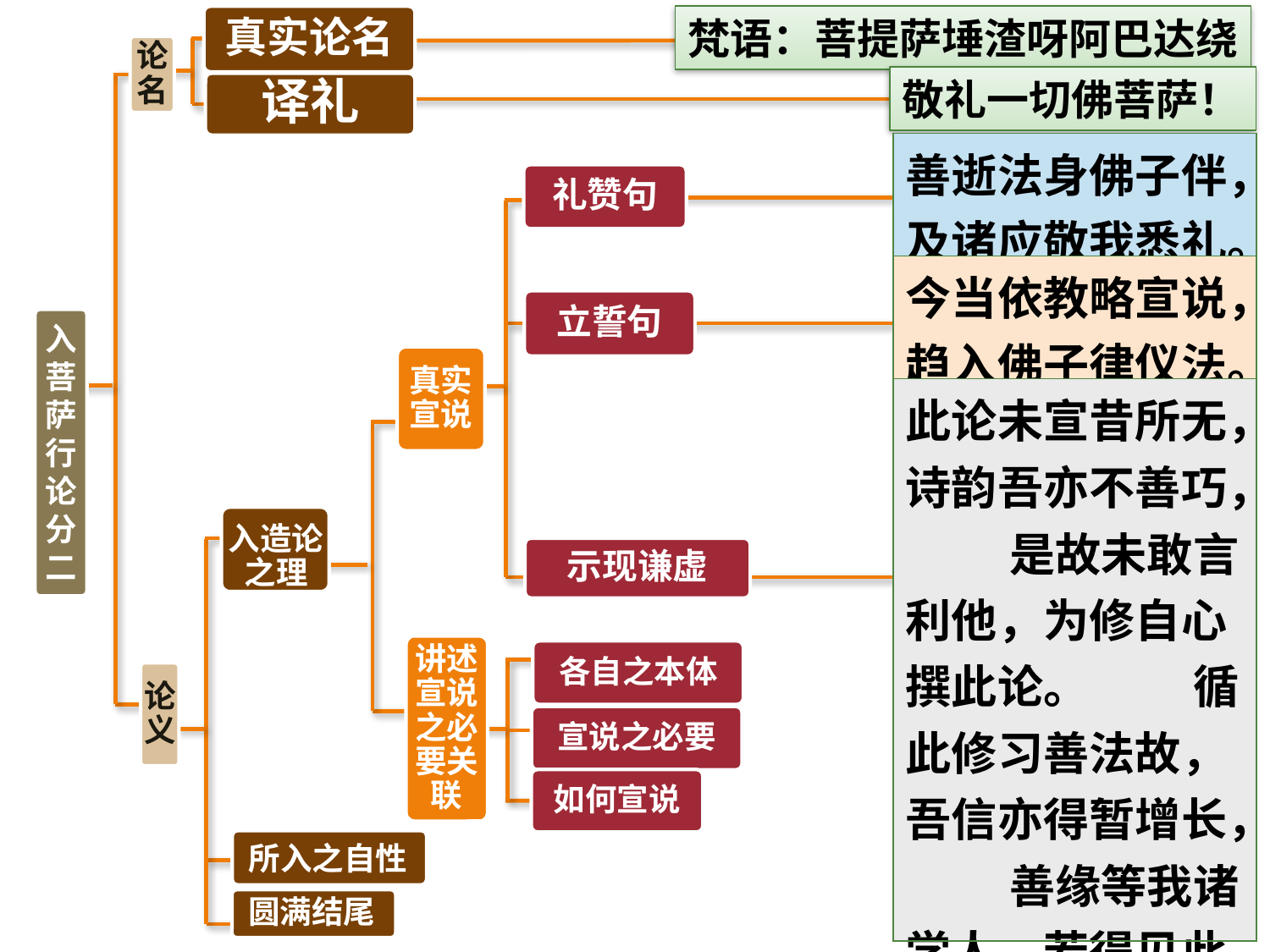

真实论名
梵语：菩提萨埵渣呀阿巴达绕

论名
敬礼一切佛菩萨！

译礼
| 善逝法身佛子伴，及诸应敬我悉礼。 |
| --- |
| 今当依教略宣说，趋入佛子律仪法。 |
| 此论未宣昔所无，诗韵吾亦不善巧， 是故未敢言利他，为修自心撰此论。 循此修习善法故，吾信亦得暂增长， 善缘等我诸学人，若得见此容获益。 |

礼赞句

立誓句

入菩萨行论分二

真实宣说

入造论之理

示现谦虚

讲述宣说之必要关联

各自之本体

论义

宣说之必要

如何宣说

所入之自性
圆满结尾